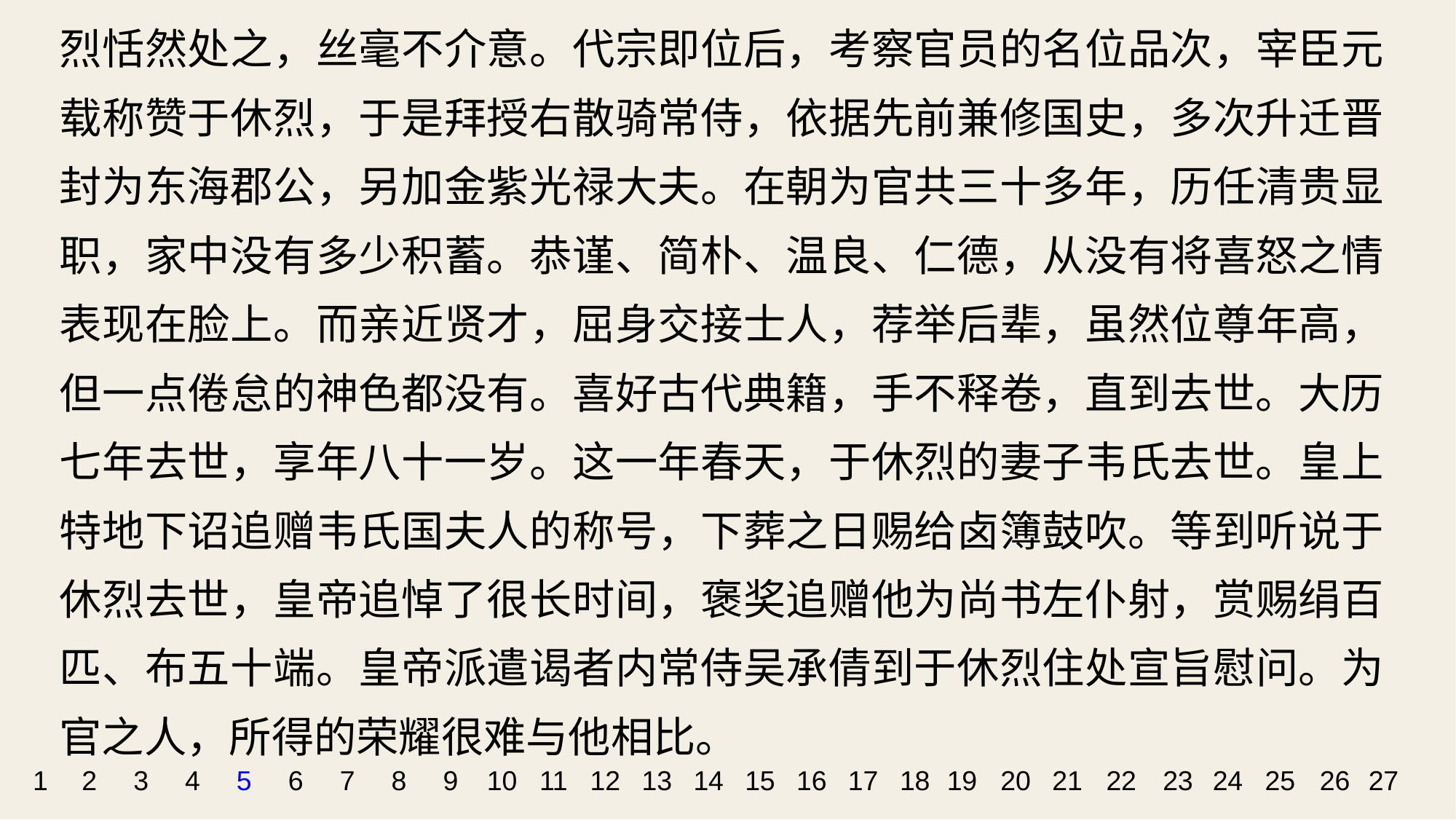

烈恬然处之，丝毫不介意。代宗即位后，考察官员的名位品次，宰臣元载称赞于休烈，于是拜授右散骑常侍，依据先前兼修国史，多次升迁晋封为东海郡公，另加金紫光禄大夫。在朝为官共三十多年，历任清贵显职，家中没有多少积蓄。恭谨、简朴、温良、仁德，从没有将喜怒之情表现在脸上。而亲近贤才，屈身交接士人，荐举后辈，虽然位尊年高，但一点倦怠的神色都没有。喜好古代典籍，手不释卷，直到去世。大历七年去世，享年八十一岁。这一年春天，于休烈的妻子韦氏去世。皇上特地下诏追赠韦氏国夫人的称号，下葬之日赐给卤簿鼓吹。等到听说于休烈去世，皇帝追悼了很长时间，褒奖追赠他为尚书左仆射，赏赐绢百匹、布五十端。皇帝派遣谒者内常侍吴承倩到于休烈住处宣旨慰问。为官之人，所得的荣耀很难与他相比。
1
2
3
4
5
6
7
8
9
10
11
12
13
14
15
16
17
18
19
20
21
22
23
24
25
26
27